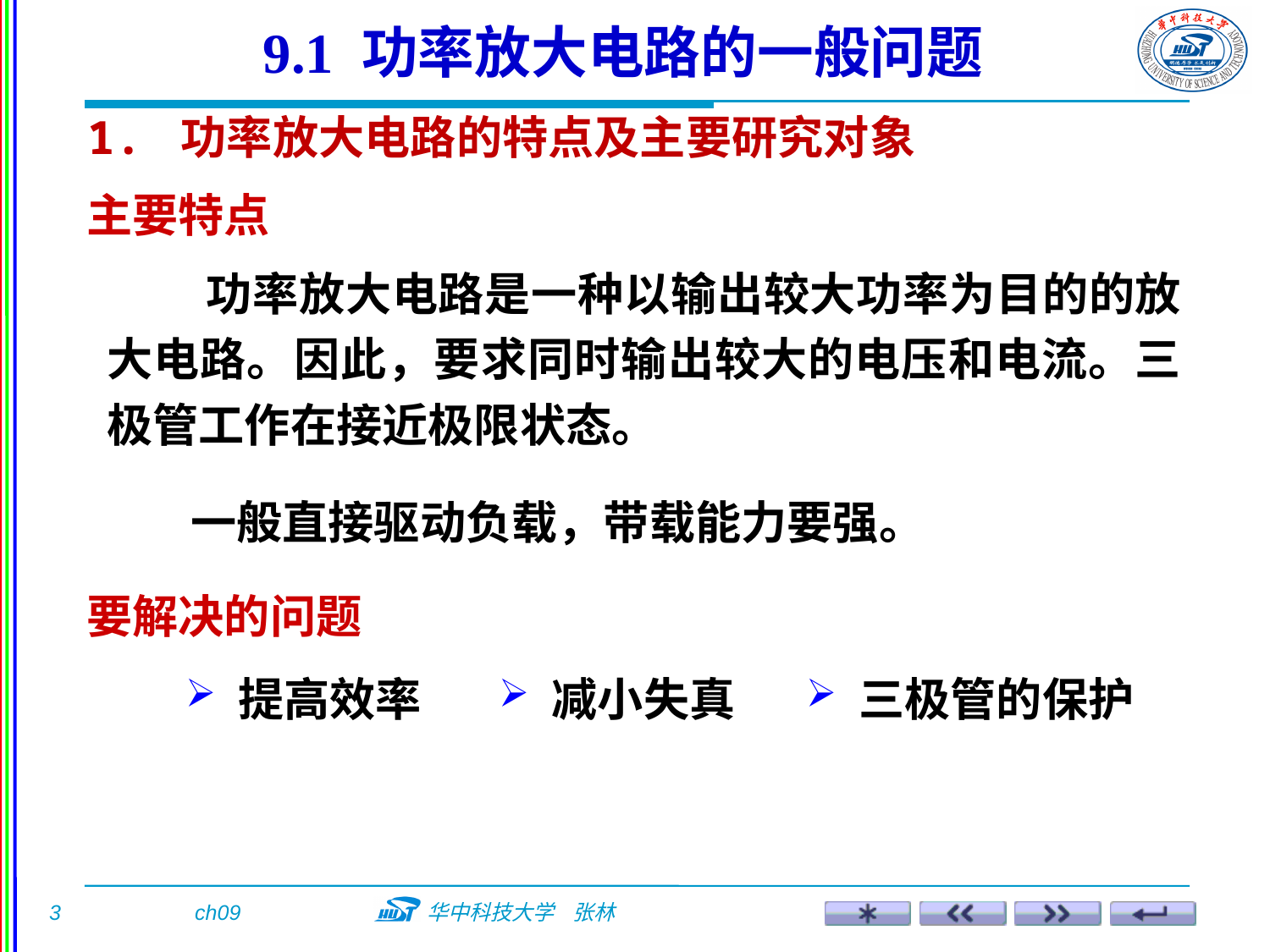

9.1 功率放大电路的一般问题
1. 功率放大电路的特点及主要研究对象
主要特点
        功率放大电路是一种以输出较大功率为目的的放大电路。因此，要求同时输出较大的电压和电流。三极管工作在接近极限状态。
       一般直接驱动负载，带载能力要强。
要解决的问题
 提高效率
 减小失真
 三极管的保护